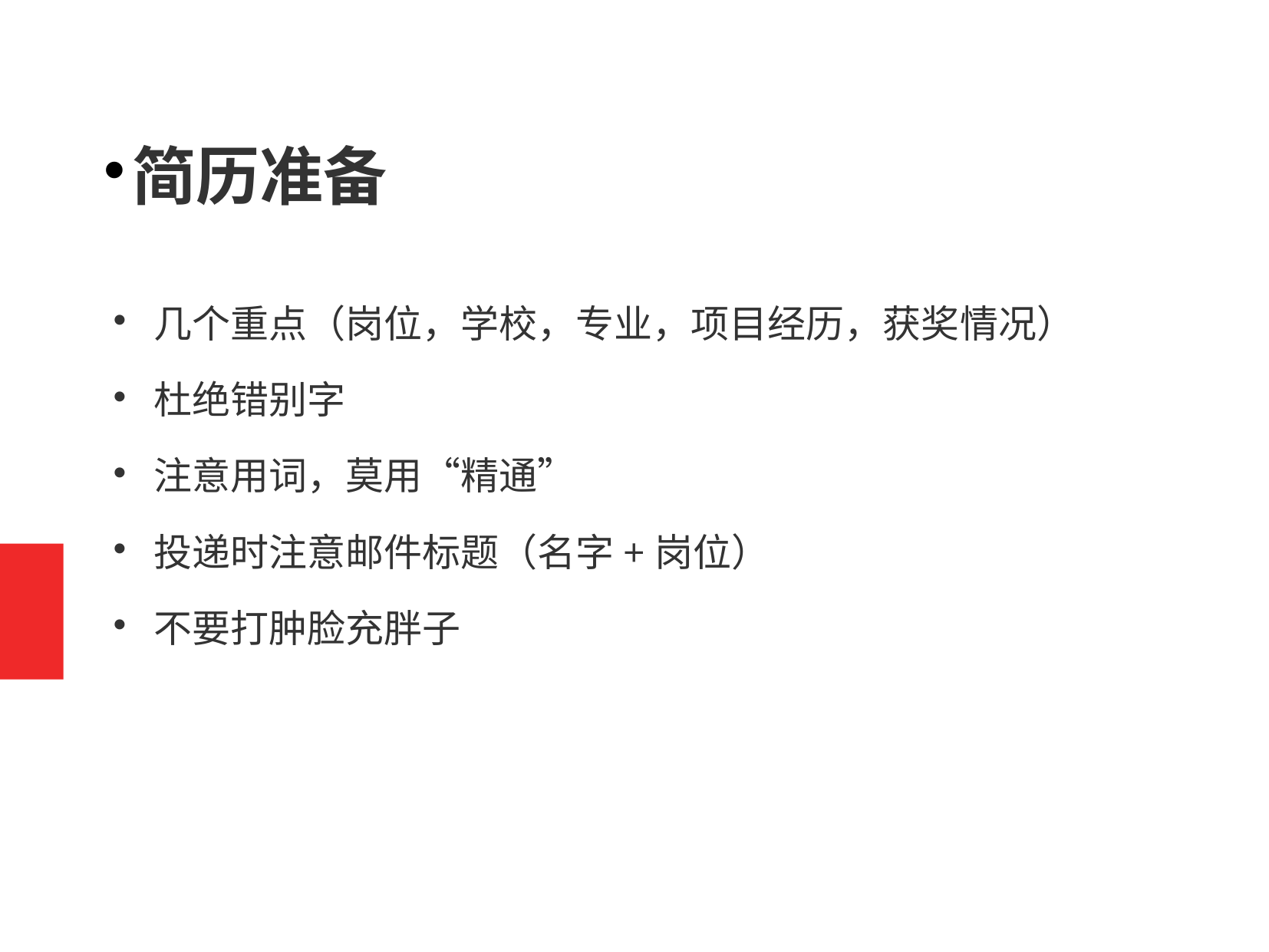

简历准备
几个重点（岗位，学校，专业，项目经历，获奖情况）
杜绝错别字
注意用词，莫用“精通”
投递时注意邮件标题（名字+岗位）
不要打肿脸充胖子